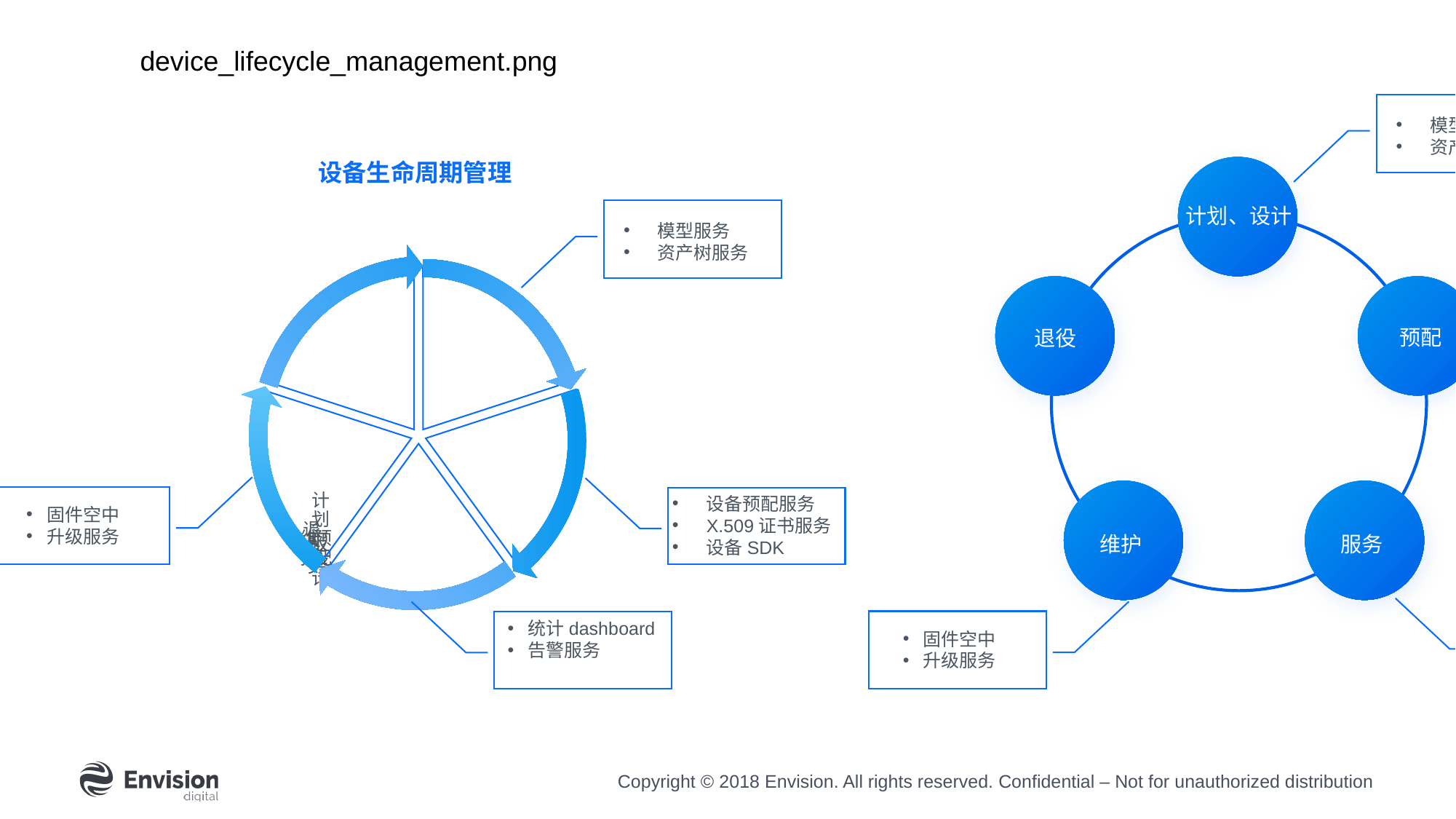

device_lifecycle_management.png

模型服务
资产树服务
设备生命周期管理
计划/设计
预配
服务
维护
退役

模型服务
资产树服务

设备预配服务
X.509证书服务
设备SDK

固件空中
升级服务

统计dashboard
告警服务

计划、设计

设备预配服务
X.509证书服务
设备SDK

预配
退役

维护
服务

统计dashboard
告警服务

固件空中
升级服务